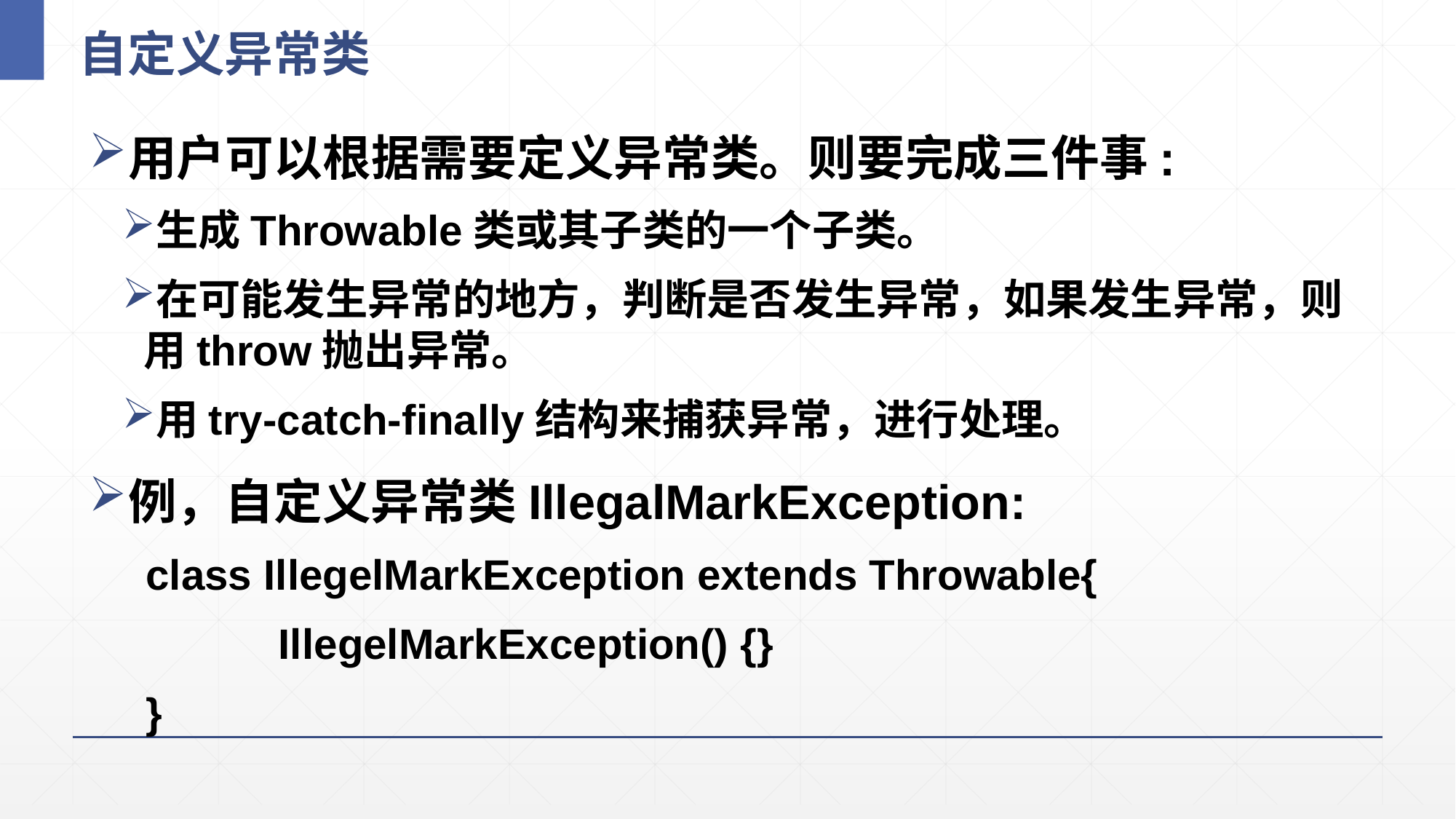

# 自定义异常类
用户可以根据需要定义异常类。则要完成三件事:
生成Throwable类或其子类的一个子类。
在可能发生异常的地方，判断是否发生异常，如果发生异常，则用throw抛出异常。
用try-catch-finally结构来捕获异常，进行处理。
例，自定义异常类IllegalMarkException:
  class IllegelMarkException extends Throwable{
	    IllegelMarkException() {}
  }